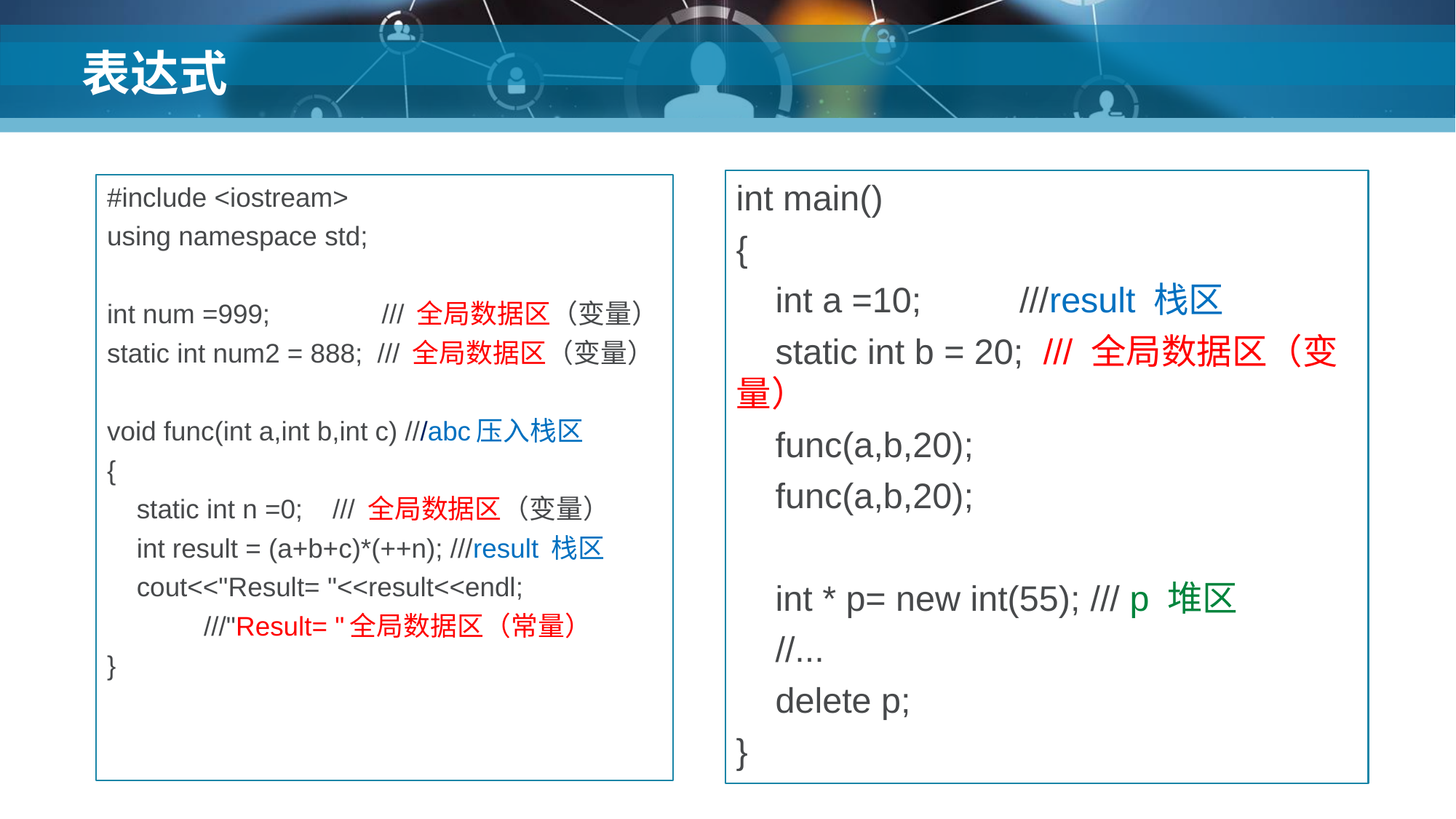

# 表达式
int main()
{
    int a =10;          ///result 栈区
    static int b = 20;  /// 全局数据区（变量）
    func(a,b,20);
    func(a,b,20);

    int * p= new int(55); /// p 堆区
    //...
    delete p;
}

#include <iostream>
using namespace std;

int num =999;               /// 全局数据区（变量）
static int num2 = 888;  /// 全局数据区（变量）

void func(int a,int b,int c) ///abc压入栈区
{
    static int n =0;    /// 全局数据区（变量）
    int result = (a+b+c)*(++n); ///result 栈区
    cout<<"Result= "<<result<<endl;
             ///"Result= "全局数据区（常量）
}